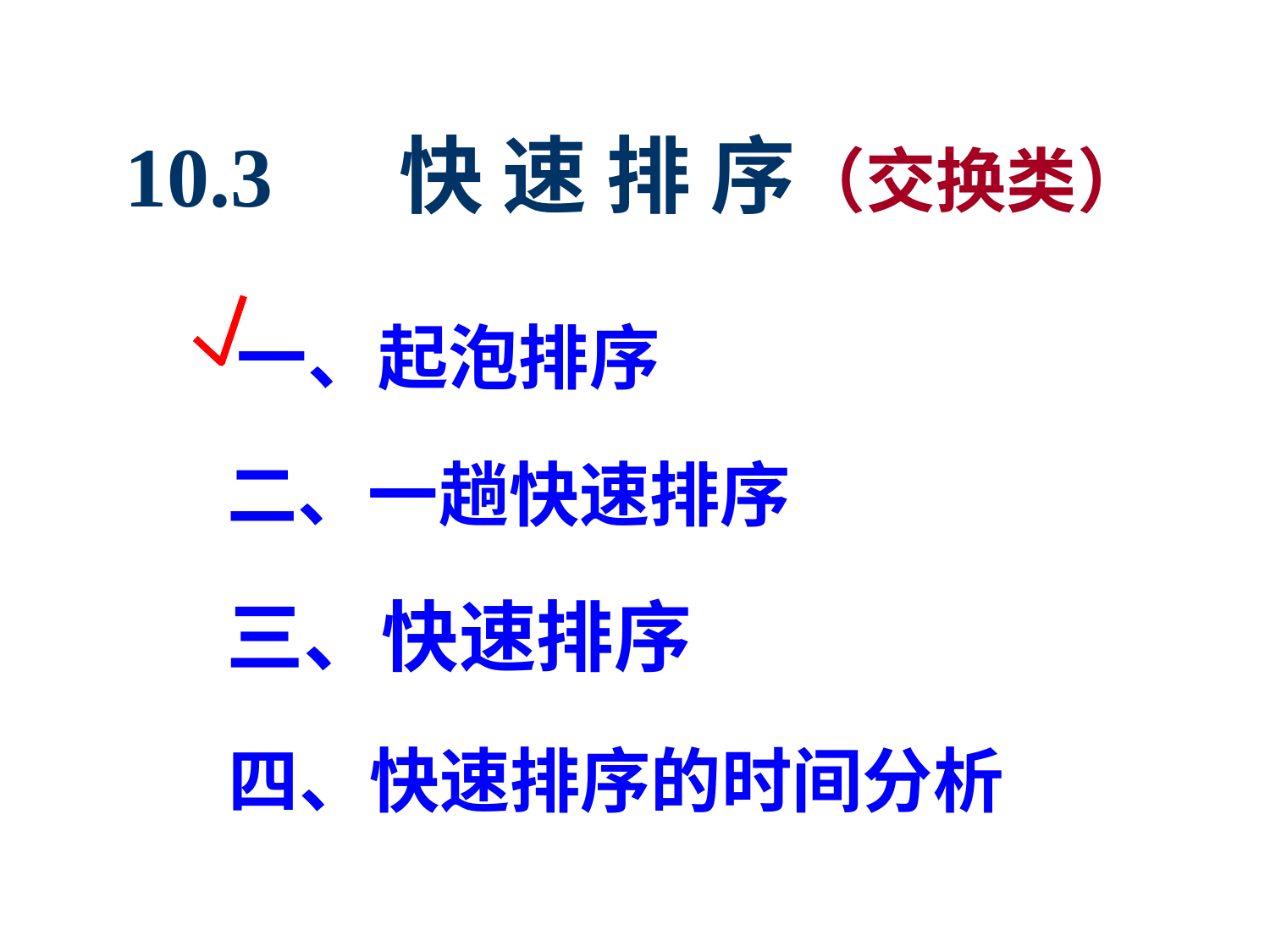

10.3     快 速 排 序（交换类）

一、起泡排序
二、一趟快速排序
三、快速排序
四、快速排序的时间分析